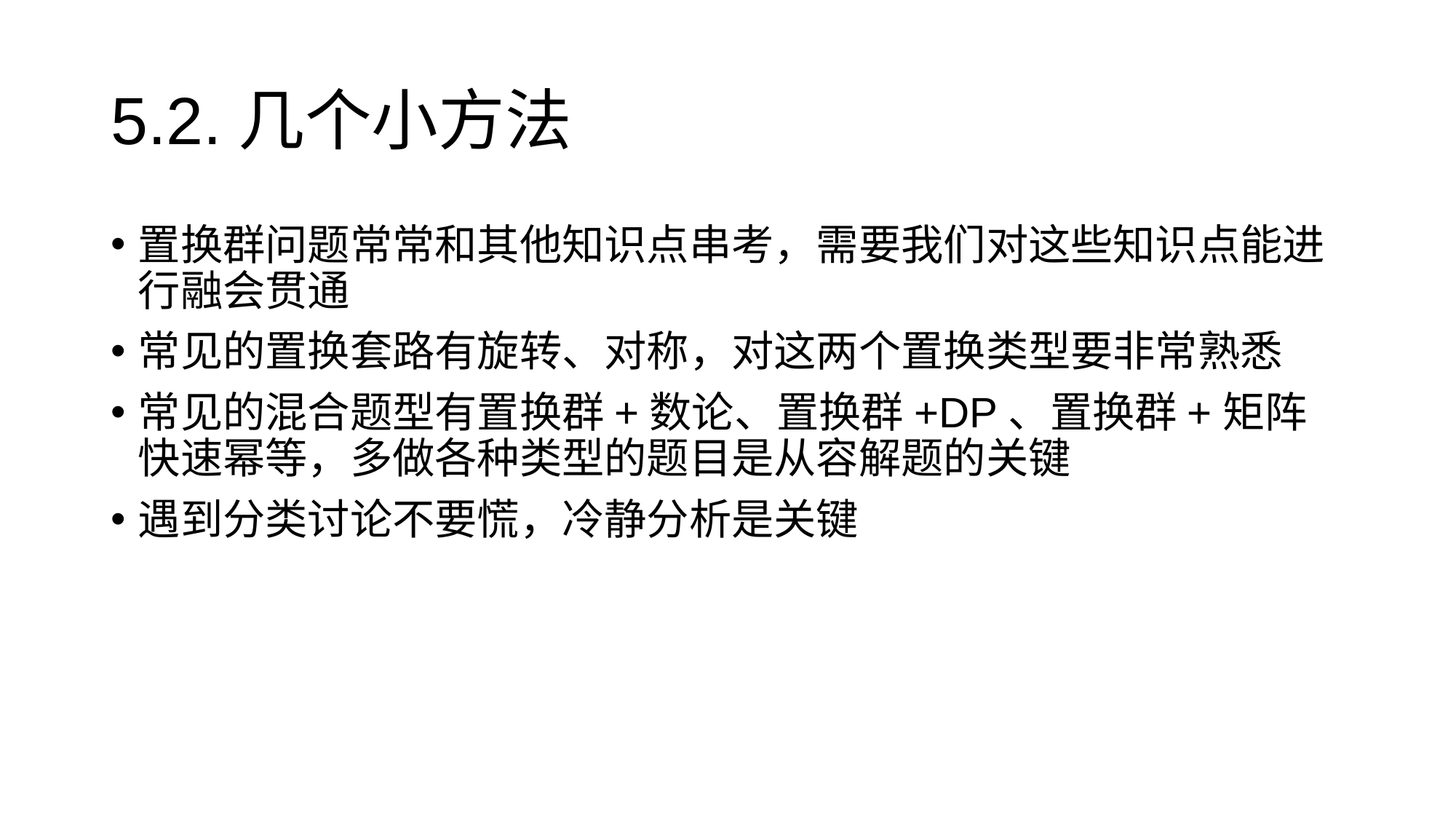

# 5.2.几个小方法
置换群问题常常和其他知识点串考，需要我们对这些知识点能进行融会贯通
常见的置换套路有旋转、对称，对这两个置换类型要非常熟悉
常见的混合题型有置换群+数论、置换群+DP、置换群+矩阵快速幂等，多做各种类型的题目是从容解题的关键
遇到分类讨论不要慌，冷静分析是关键